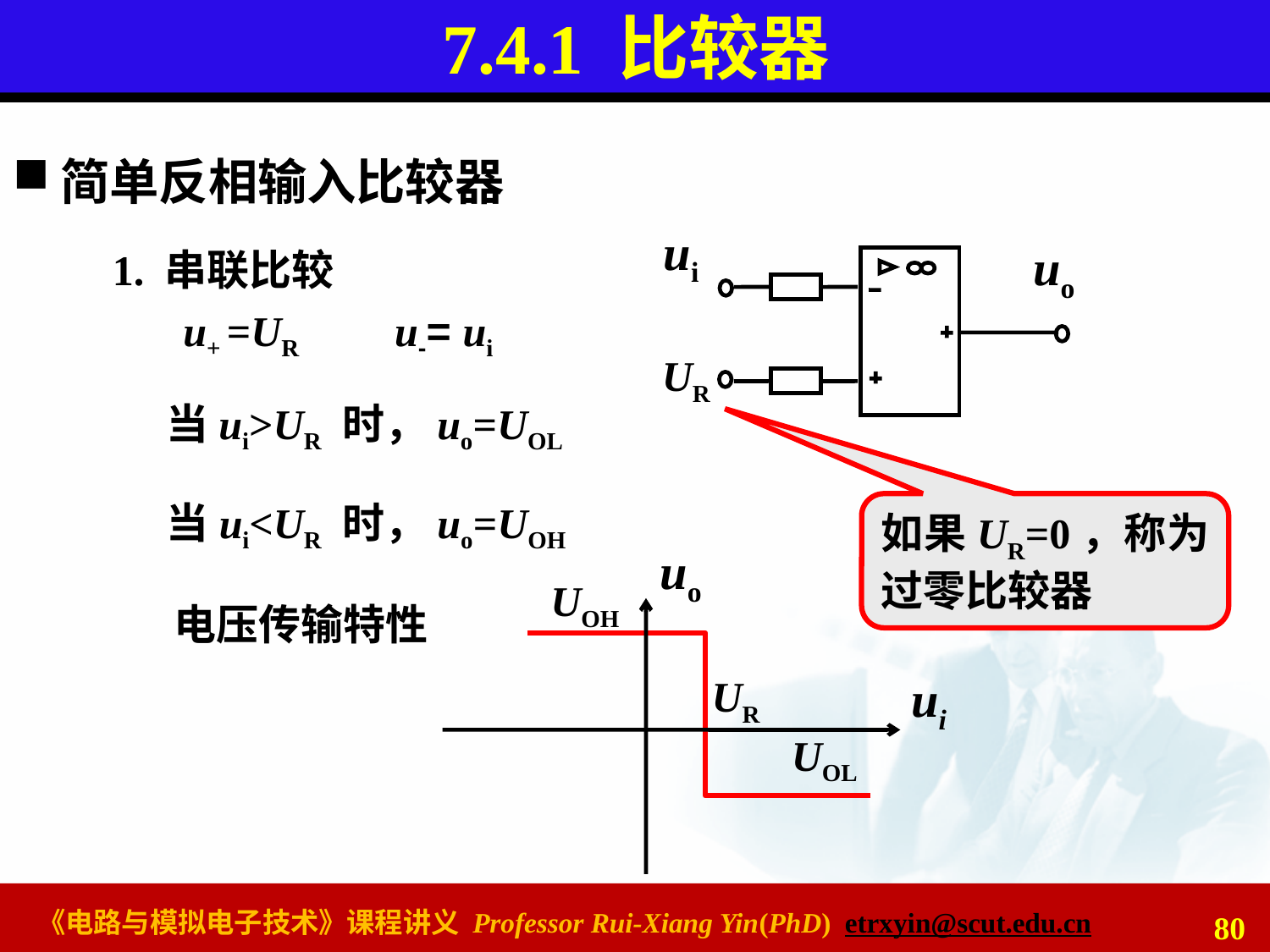

# 7.4.1 比较器
简单反相输入比较器

ui

UR

uo
1. 串联比较
u+ =UR         u-= ui
当ui>UR 时，uo=UOL
当ui<UR 时，uo=UOH
如果UR=0，称为过零比较器
uo

ui

UOH
电压传输特性

UR
UOL
80